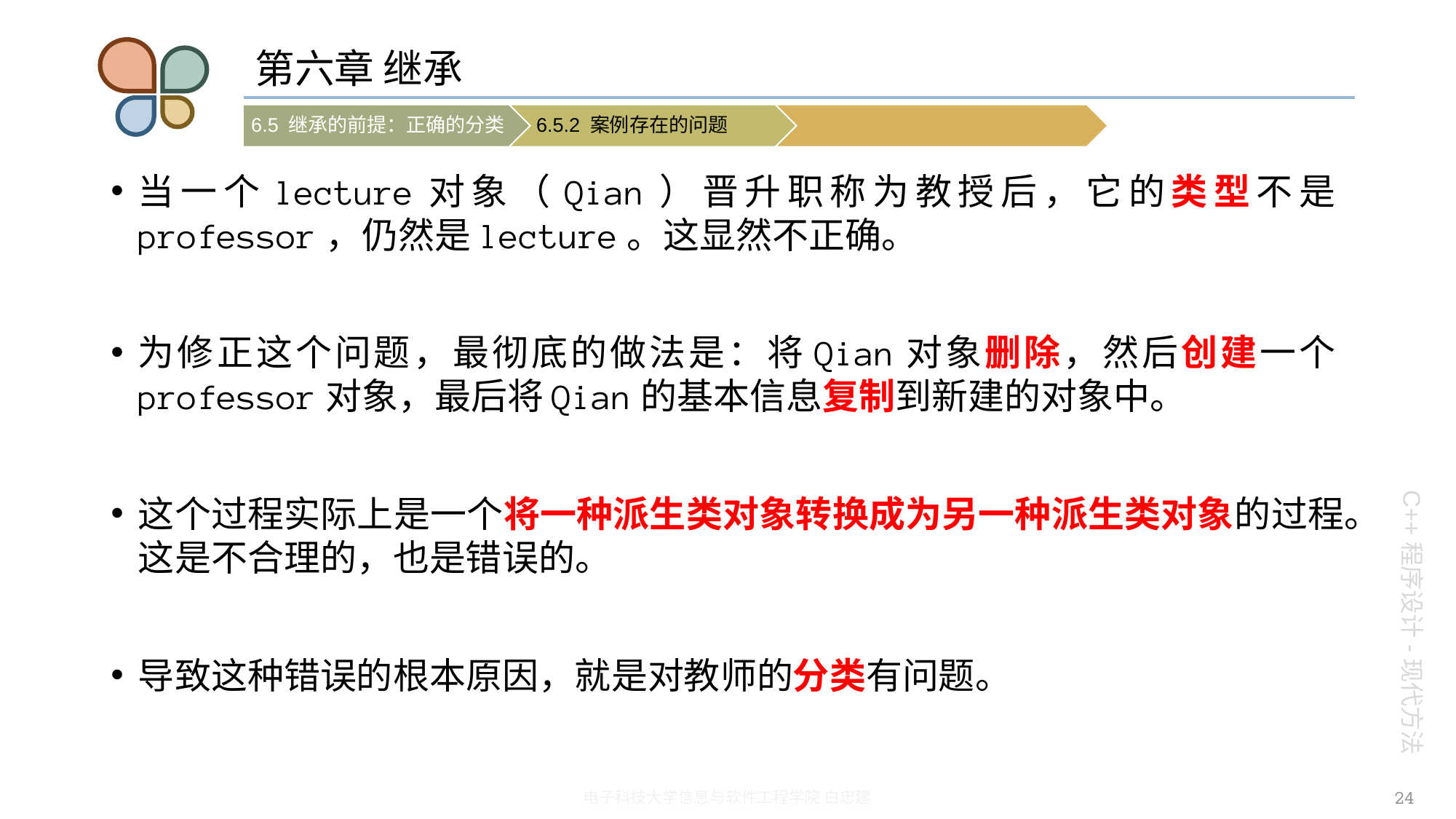

# 第六章 继承
6.5 继承的前提：正确的分类
6.5.2 案例存在的问题

当一个lecture对象（Qian）晋升职称为教授后，它的类型不是professor，仍然是lecture。这显然不正确。

为修正这个问题，最彻底的做法是：将Qian对象删除，然后创建一个professor对象，最后将Qian的基本信息复制到新建的对象中。

这个过程实际上是一个将一种派生类对象转换成为另一种派生类对象的过程。这是不合理的，也是错误的。

导致这种错误的根本原因，就是对教师的分类有问题。
24